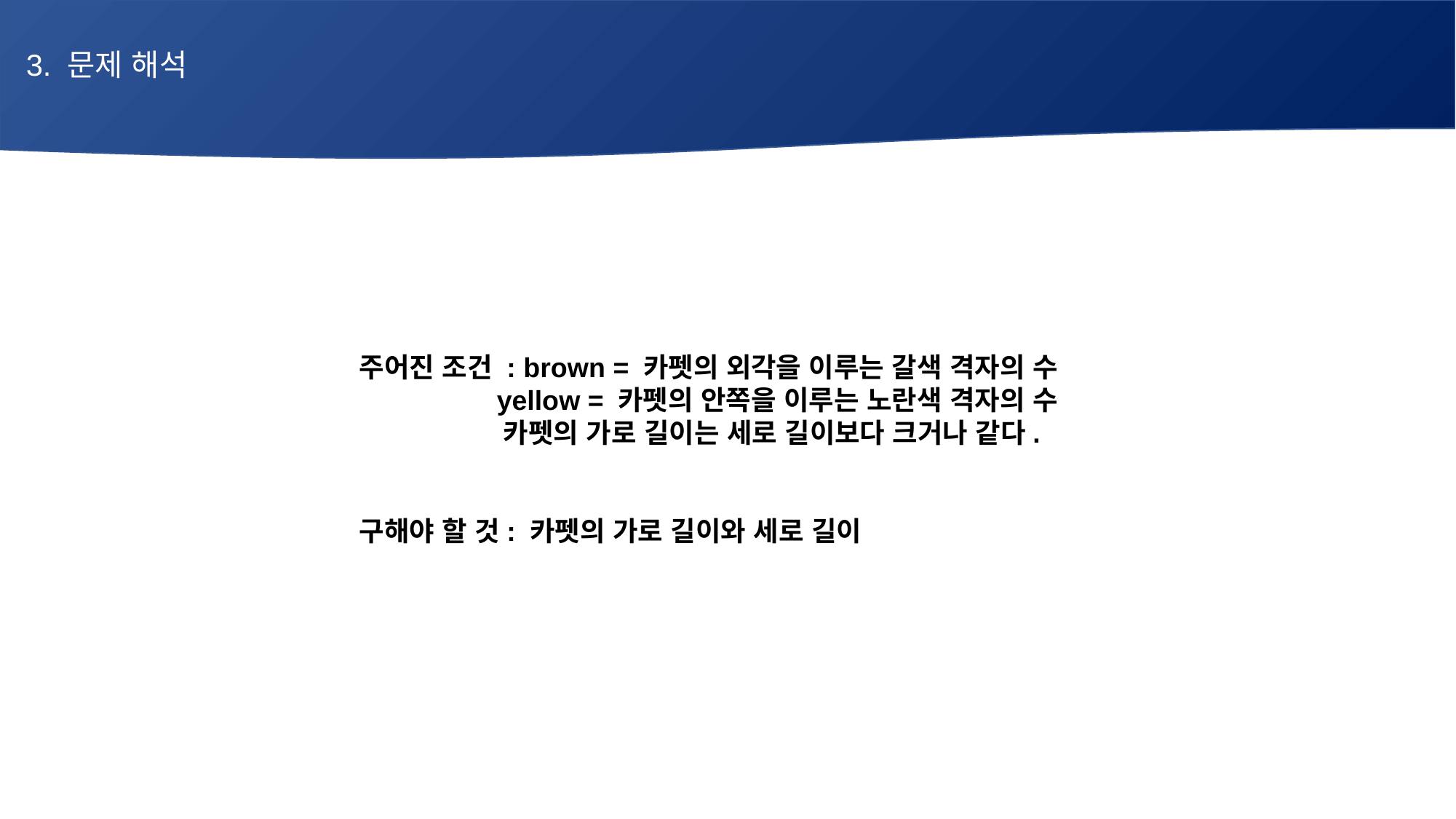

3. 문제 해석
# 매주 1 과제 LV2
주어진 조건 : brown = 카펫의 외각을 이루는 갈색 격자의 수
                  yellow = 카펫의 안쪽을 이루는 노란색 격자의 수
                  카펫의 가로 길이는 세로 길이보다 크거나 같다.

구해야 할 것: 카펫의 가로 길이와 세로 길이